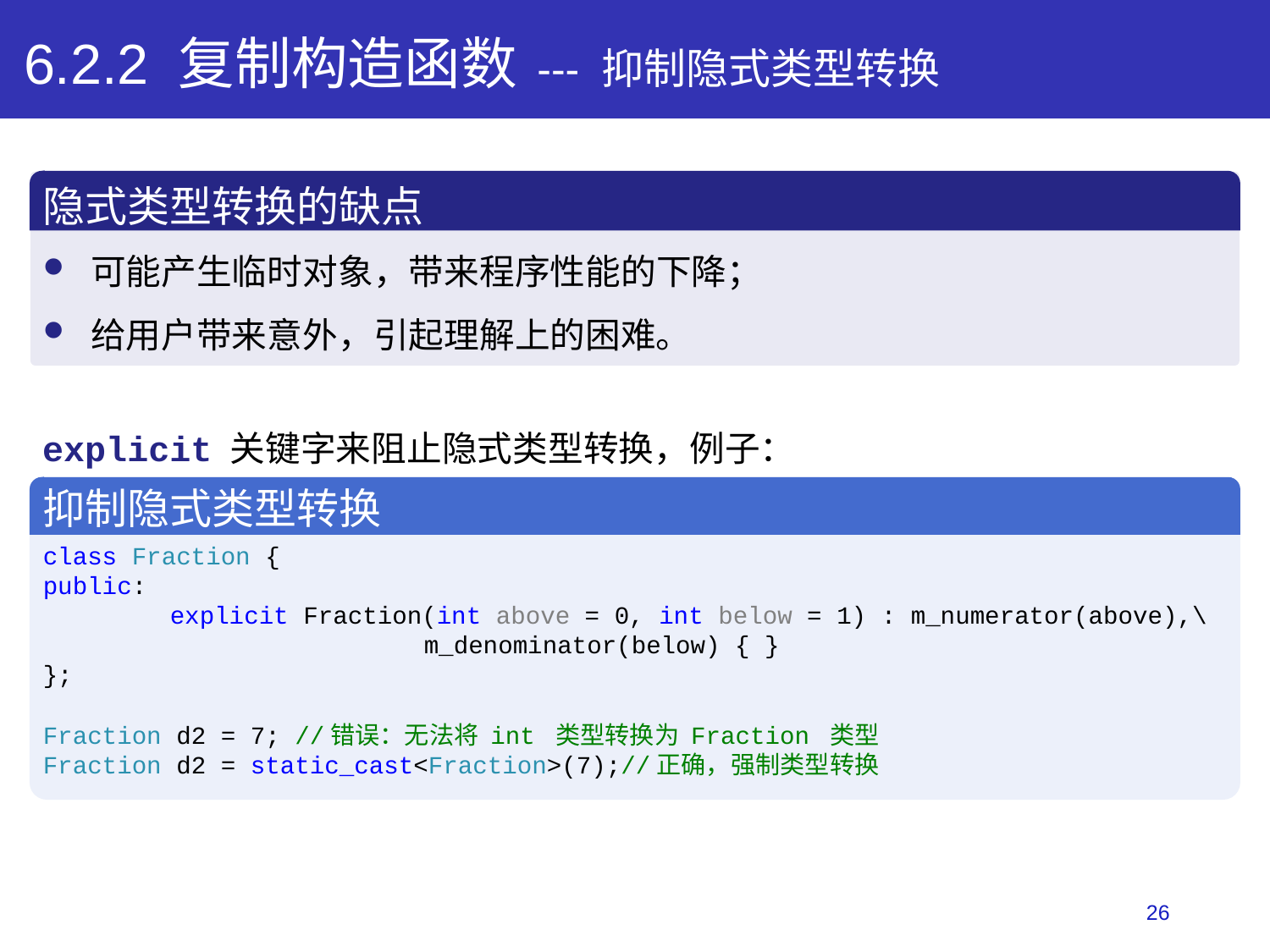

6.2.2 复制构造函数 --- 抑制隐式类型转换

隐式类型转换的缺点
可能产生临时对象，带来程序性能的下降；
给用户带来意外，引起理解上的困难。
explicit 关键字来阻止隐式类型转换，例子：
抑制隐式类型转换

class Fraction {
public:
	explicit Fraction(int above = 0, int below = 1) : m_numerator(above),\ 			m_denominator(below) { }
};
Fraction d2 = 7; //错误：无法将 int 类型转换为 Fraction 类型
Fraction d2 = static_cast<Fraction>(7);//正确，强制类型转换
26